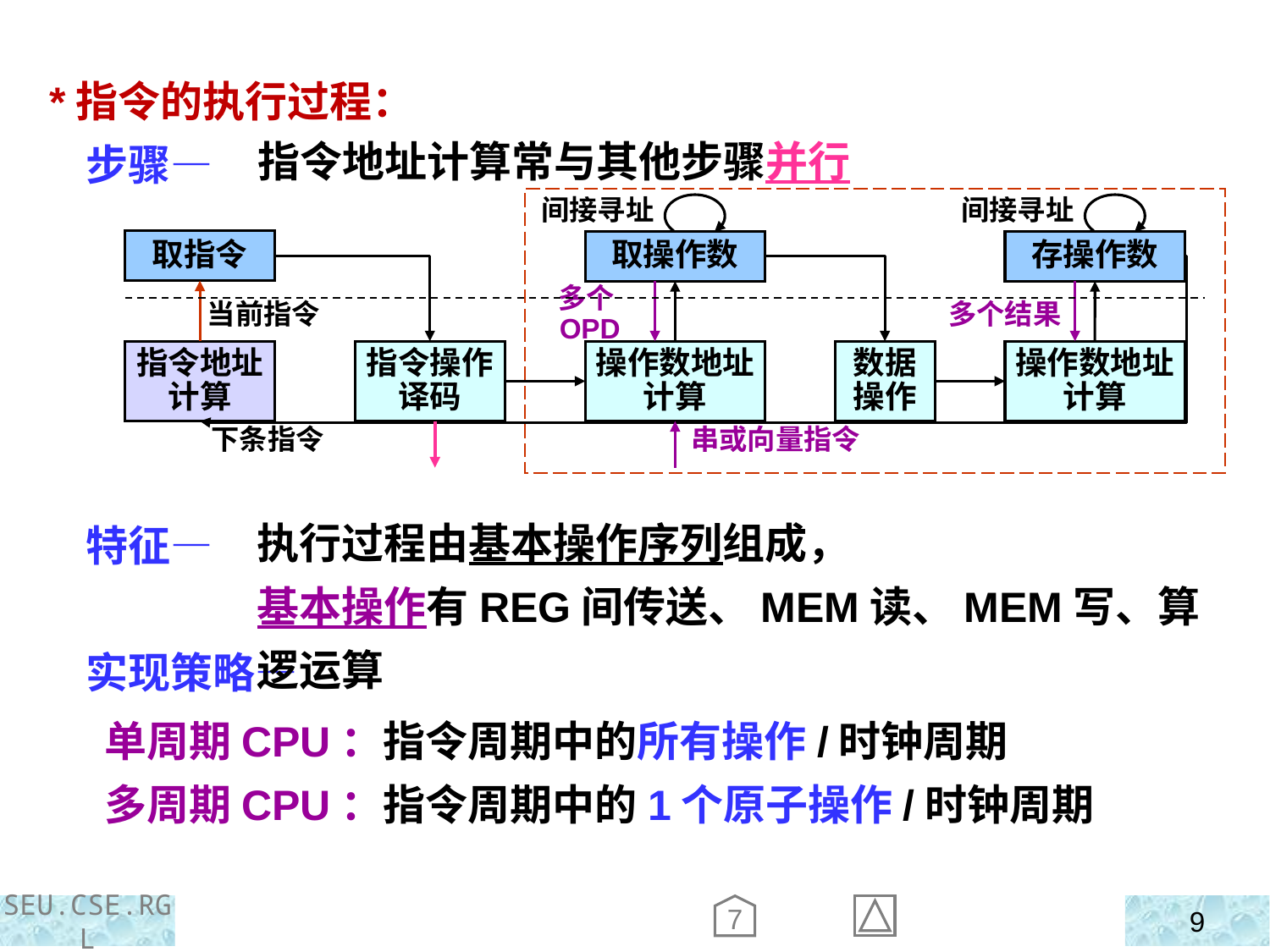

*指令的执行过程：
    步骤—

    特征—

    实现策略—
指令地址计算常与其他步骤并行

间接寻址
间接寻址

取指令
取操作数
存操作数
多个OPD
当前指令
多个结果
指令地址计算
指令操作译码
操作数地址计算
数据操作
操作数地址计算
下条指令
串或向量指令
执行过程由基本操作序列组成，
基本操作有REG间传送、MEM读、MEM写、算逻运算
      单周期CPU：指令周期中的所有操作/时钟周期
      多周期CPU：指令周期中的1个原子操作/时钟周期
7
SEU.CSE.RGL

9